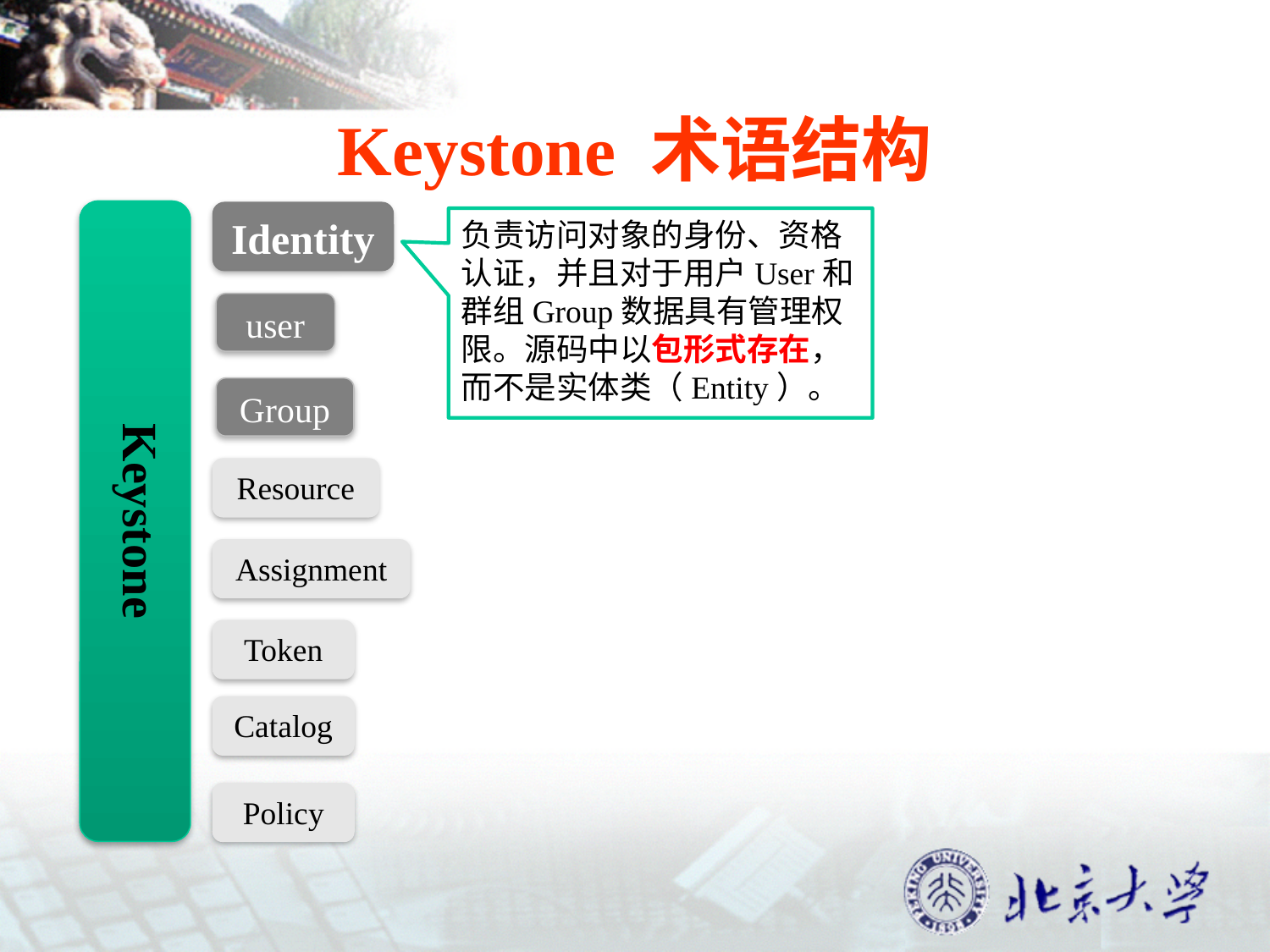

# Keystone 术语结构
Keystone
Identity
负责访问对象的身份、资格认证，并且对于用户User和群组Group数据具有管理权限。源码中以包形式存在，而不是实体类（Entity）。
user
Group
Resource
Assignment
Token
Catalog
Policy